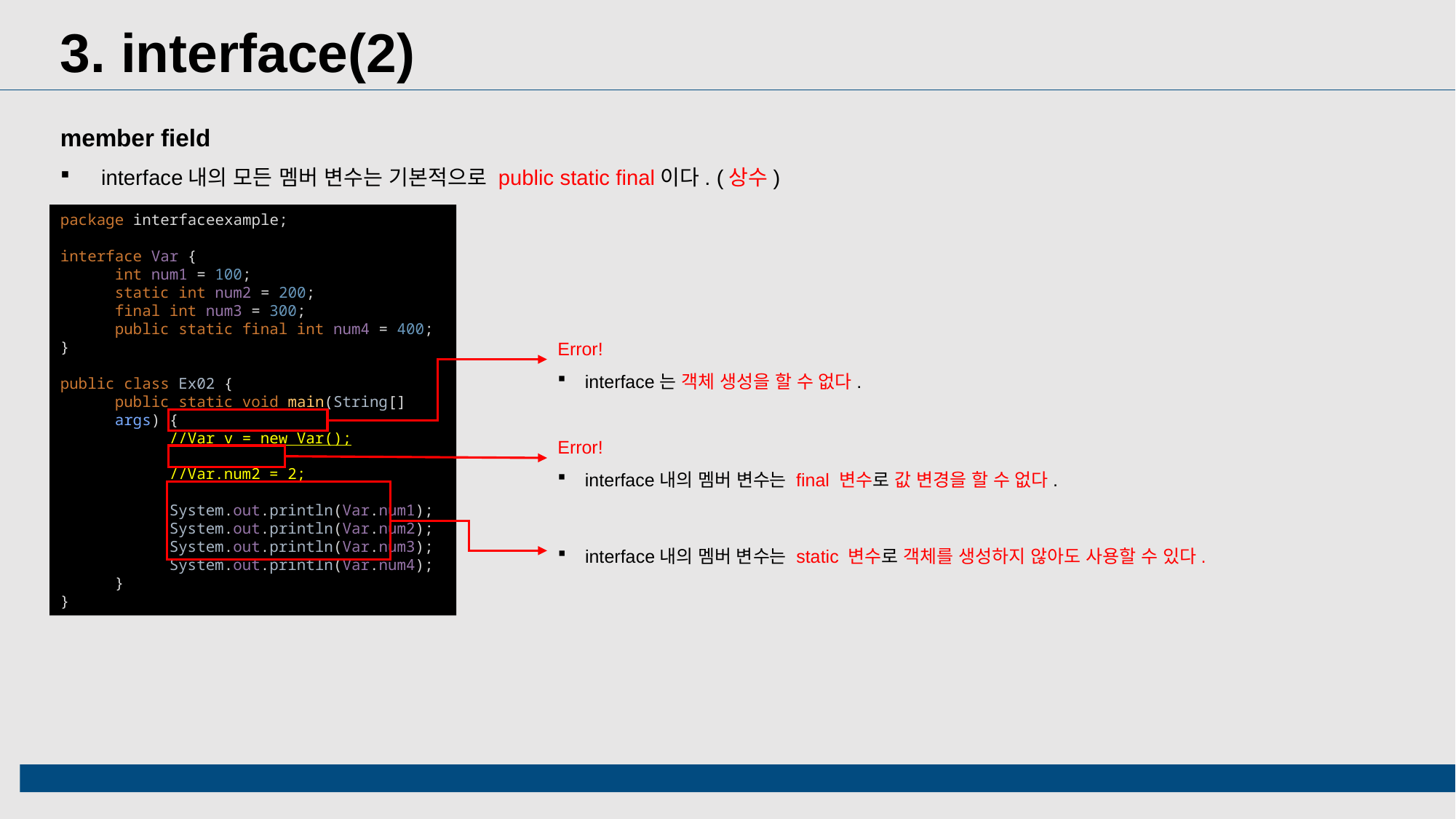

3. interface(2)
member field
interface내의 모든 멤버 변수는 기본적으로 public static final이다. (상수)
package interfaceexample;

interface Var {
int num1 = 100;
static int num2 = 200;
final int num3 = 300;
public static final int num4 = 400;
}

public class Ex02 {
public static void main(String[] args) {
//Var v = new Var();

//Var.num2 = 2;

System.out.println(Var.num1);
System.out.println(Var.num2);
System.out.println(Var.num3);
System.out.println(Var.num4);
}
}
Error!
interface는 객체 생성을 할 수 없다.

Error!
interface내의 멤버 변수는 final 변수로 값 변경을 할 수 없다.

interface내의 멤버 변수는 static 변수로 객체를 생성하지 않아도 사용할 수 있다.